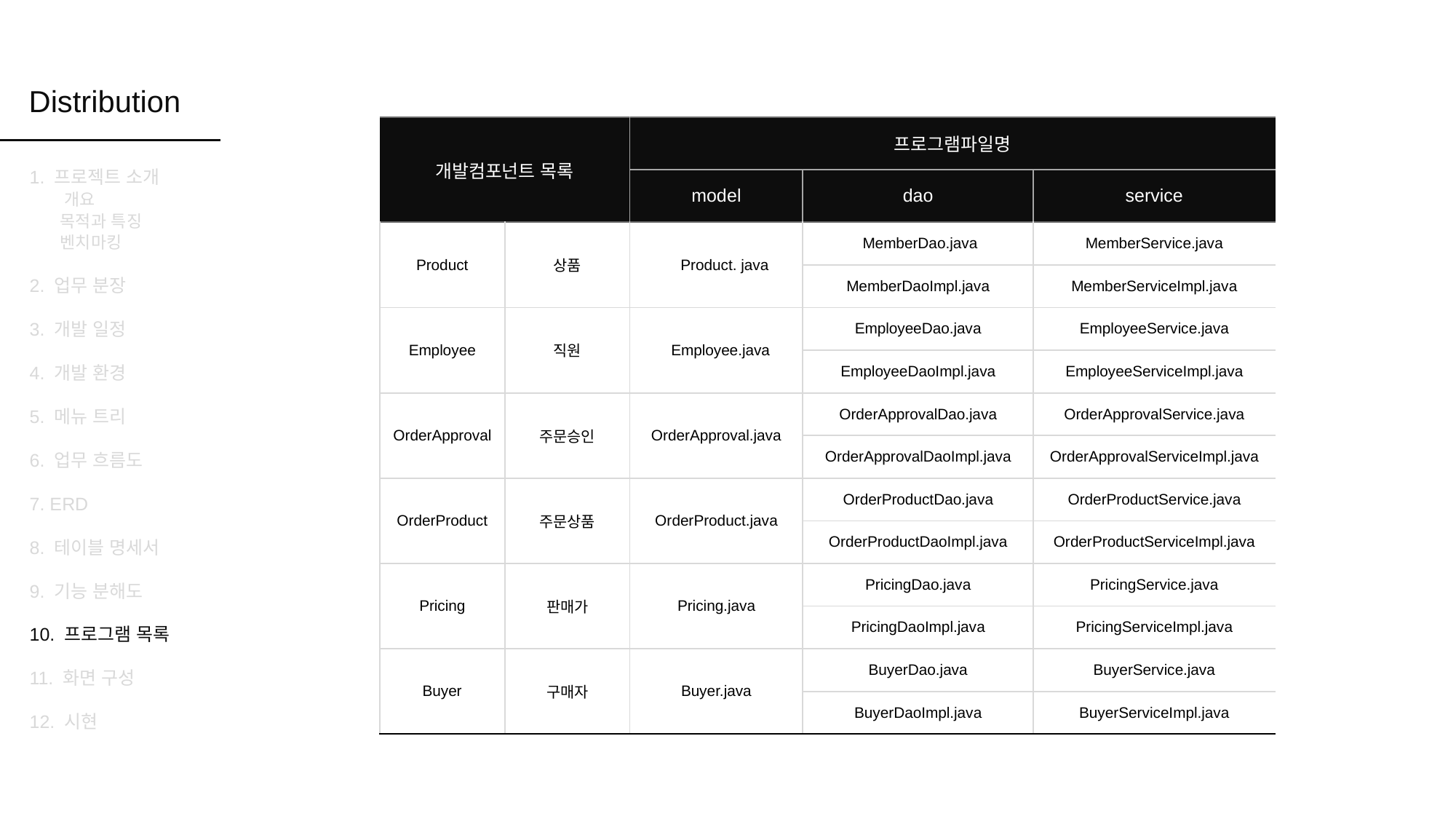

Distribution
| 개발컴포넌트 목록 |  | 프로그램파일명 |  |  |
| --- | --- | --- | --- | --- |
|  |  | model | dao | service |
| Product | 상품 | Product. java | MemberDao.java | MemberService.java |
|  |  |  | MemberDaoImpl.java | MemberServiceImpl.java |
| Employee | 직원 | Employee.java | EmployeeDao.java | EmployeeService.java |
|  |  |  | EmployeeDaoImpl.java | EmployeeServiceImpl.java |
| OrderApproval | 주문승인 | OrderApproval.java | OrderApprovalDao.java | OrderApprovalService.java |
|  |  |  | OrderApprovalDaoImpl.java | OrderApprovalServiceImpl.java |
| OrderProduct | 주문상품 | OrderProduct.java | OrderProductDao.java | OrderProductService.java |
|  |  |  | OrderProductDaoImpl.java | OrderProductServiceImpl.java |
| Pricing | 판매가 | Pricing.java | PricingDao.java | PricingService.java |
|  |  |  | PricingDaoImpl.java | PricingServiceImpl.java |
| Buyer | 구매자 | Buyer.java | BuyerDao.java | BuyerService.java |
|  |  |  | BuyerDaoImpl.java | BuyerServiceImpl.java |
1. 프로젝트 소개
      개요
      목적과 특징
      벤치마킹
2. 업무 분장
3. 개발 일정
4. 개발 환경
5. 메뉴 트리
6. 업무 흐름도
7. ERD
8. 테이블 명세서
9. 기능 분해도
10. 프로그램 목록
11. 화면 구성
12. 시현